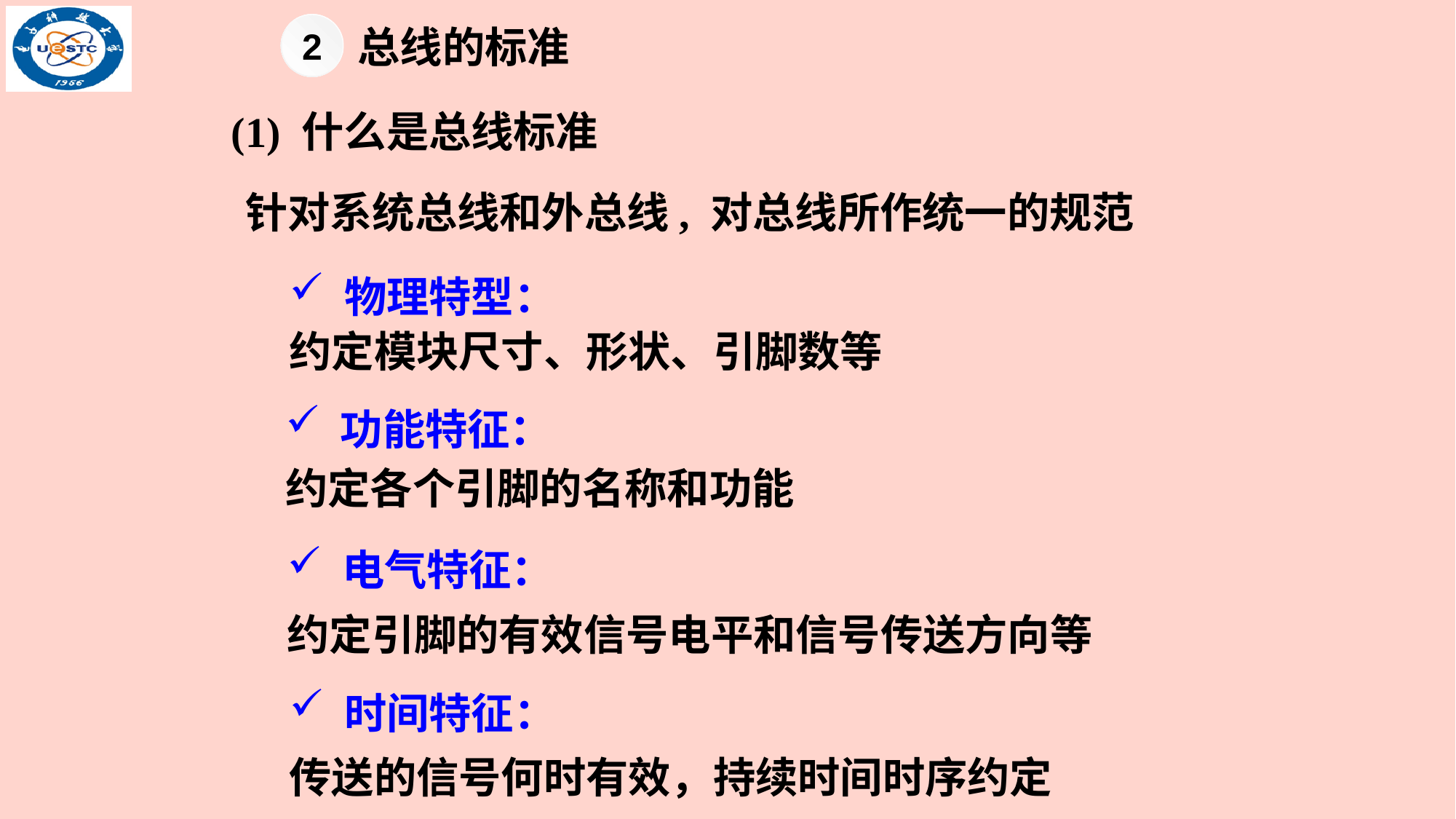

2
总线的标准
(1) 什么是总线标准
针对系统总线和外总线, 对总线所作统一的规范
 物理特型：
约定模块尺寸、形状、引脚数等
 功能特征：
约定各个引脚的名称和功能

 电气特征：
约定引脚的有效信号电平和信号传送方向等
 时间特征：
传送的信号何时有效，持续时间时序约定